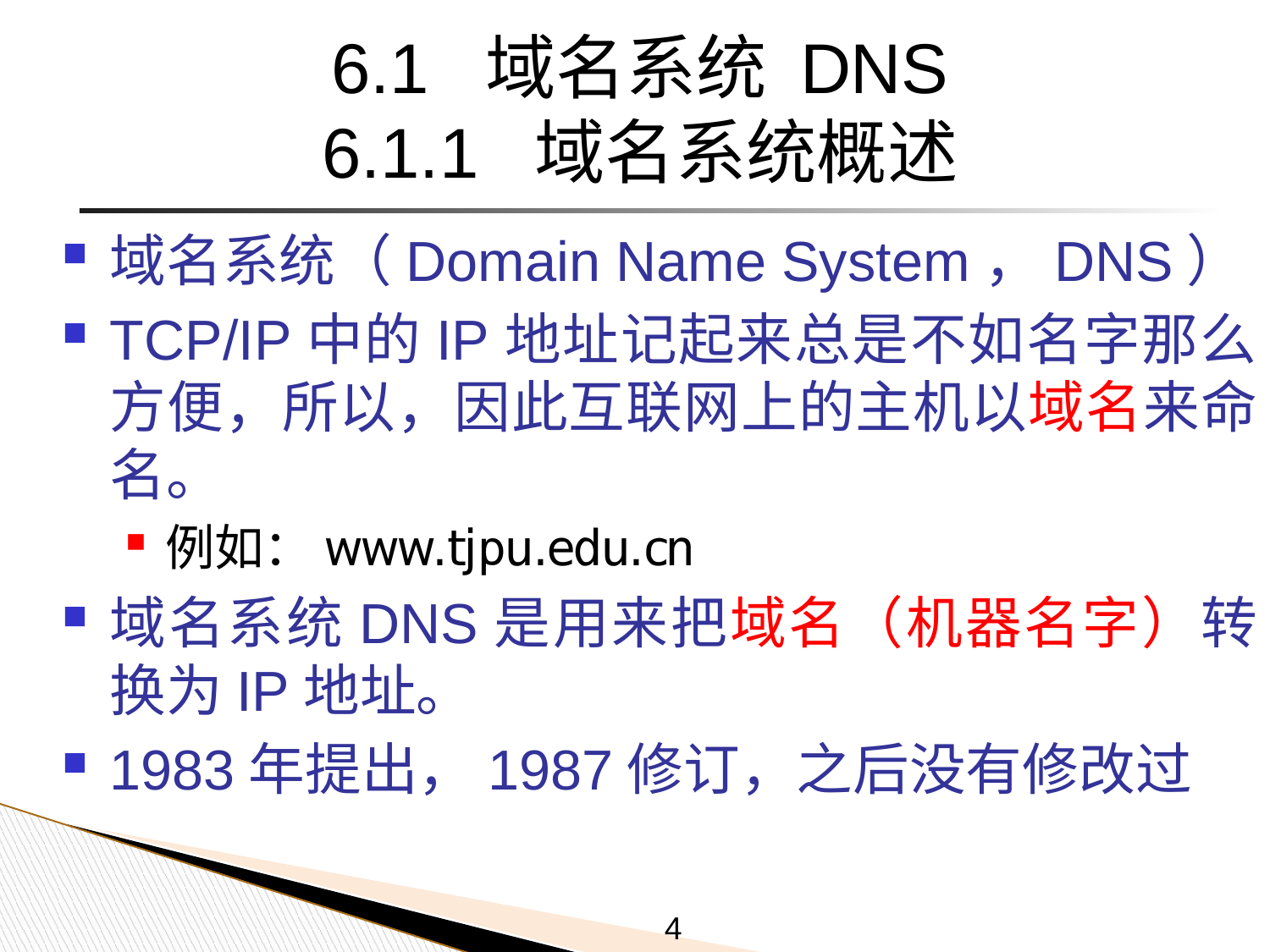

# 6.1  域名系统 DNS 6.1.1  域名系统概述
域名系统（Domain Name System，DNS）
TCP/IP中的IP地址记起来总是不如名字那么方便，所以，因此互联网上的主机以域名来命名。
例如：www.tjpu.edu.cn
域名系统DNS是用来把域名（机器名字）转换为IP地址。
1983年提出，1987修订，之后没有修改过
4